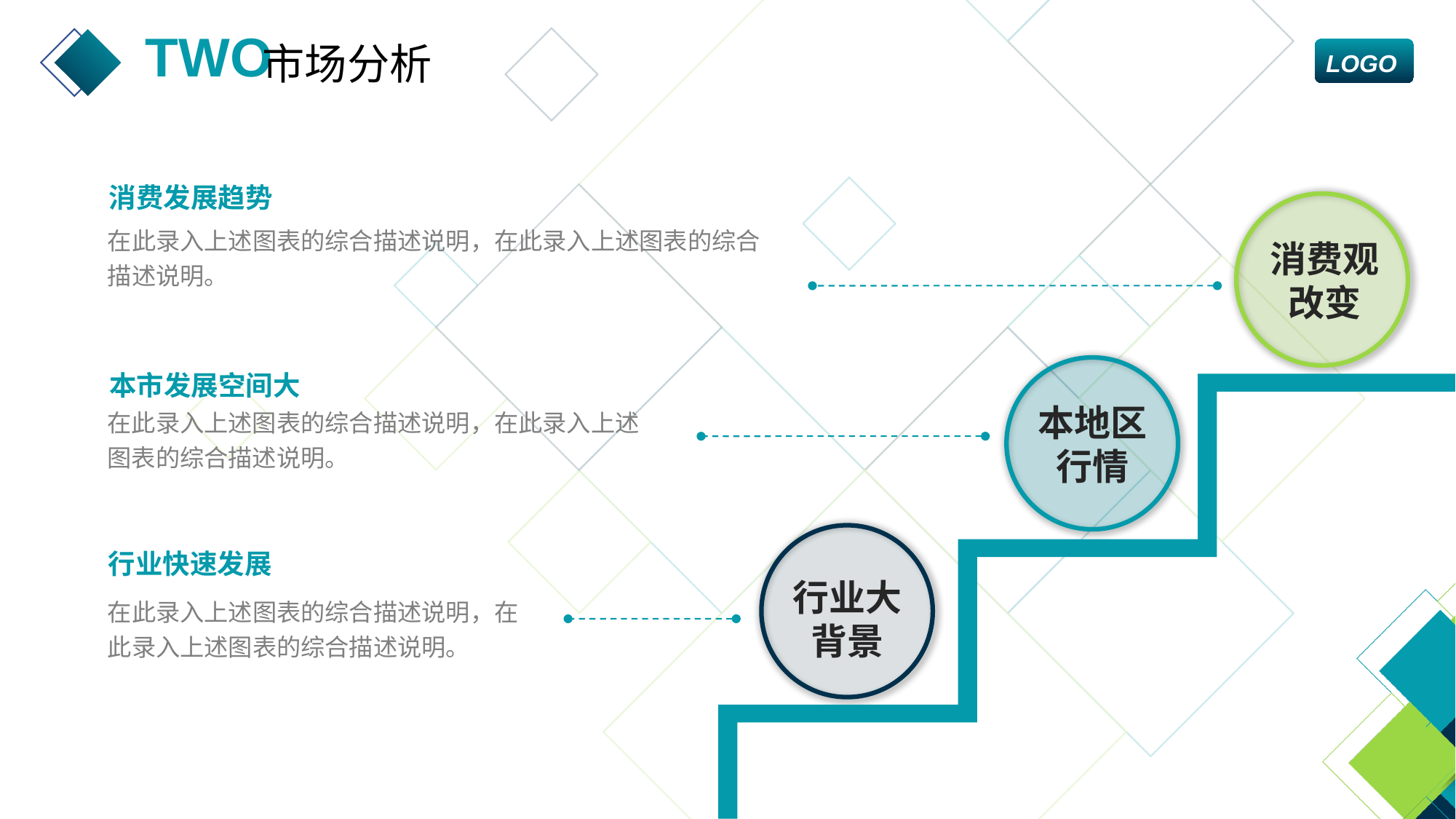

TWO
市场分析
消费发展趋势
在此录入上述图表的综合描述说明，在此录入上述图表的综合描述说明。

消费观改变

本市发展空间大
在此录入上述图表的综合描述说明，在此录入上述图表的综合描述说明。

本地区行情

行业快速发展
在此录入上述图表的综合描述说明，在此录入上述图表的综合描述说明。
行业大背景